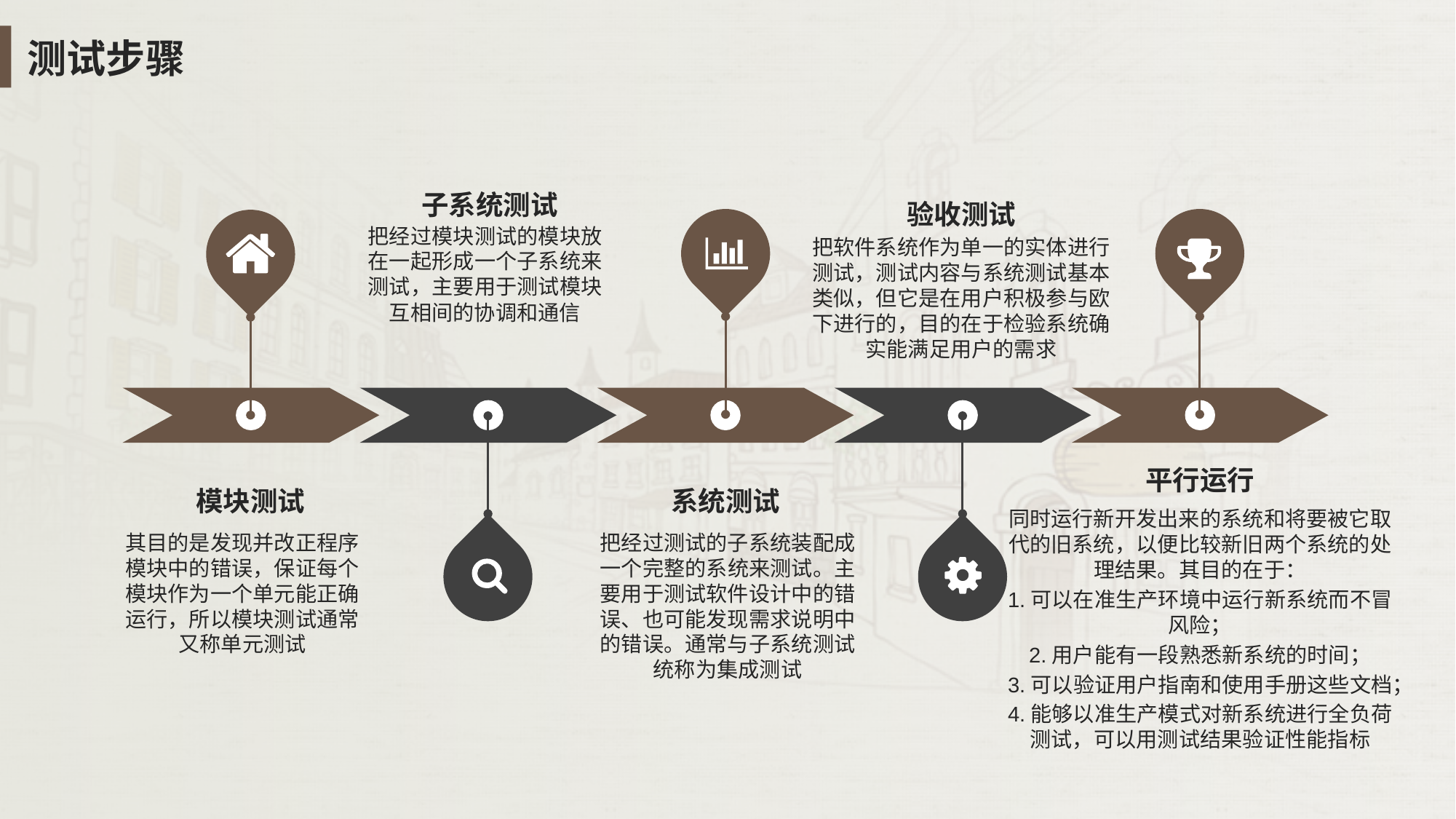

测试步骤
子系统测试
验收测试

把经过模块测试的模块放在一起形成一个子系统来测试，主要用于测试模块互相间的协调和通信
把软件系统作为单一的实体进行测试，测试内容与系统测试基本类似，但它是在用户积极参与欧下进行的，目的在于检验系统确实能满足用户的需求

平行运行
系统测试
模块测试
同时运行新开发出来的系统和将要被它取代的旧系统，以便比较新旧两个系统的处理结果。其目的在于：
1.可以在准生产环境中运行新系统而不冒风险；
2.用户能有一段熟悉新系统的时间；
3.可以验证用户指南和使用手册这些文档；
4.能够以准生产模式对新系统进行全负荷测试，可以用测试结果验证性能指标
其目的是发现并改正程序模块中的错误，保证每个模块作为一个单元能正确运行，所以模块测试通常又称单元测试
把经过测试的子系统装配成一个完整的系统来测试。主要用于测试软件设计中的错误、也可能发现需求说明中的错误。通常与子系统测试统称为集成测试